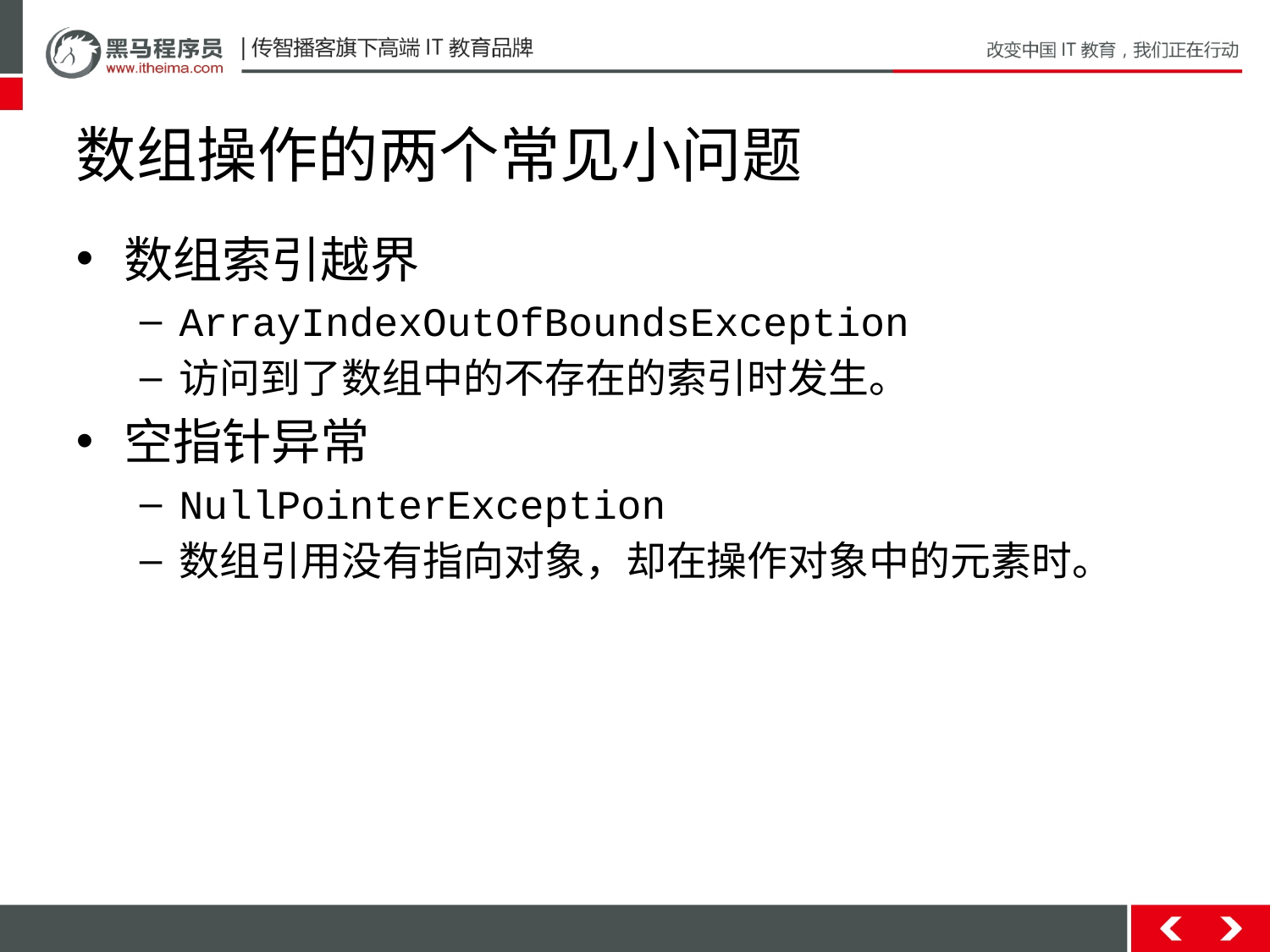

# 数组操作的两个常见小问题
数组索引越界
ArrayIndexOutOfBoundsException
访问到了数组中的不存在的索引时发生。
空指针异常
NullPointerException
数组引用没有指向对象，却在操作对象中的元素时。